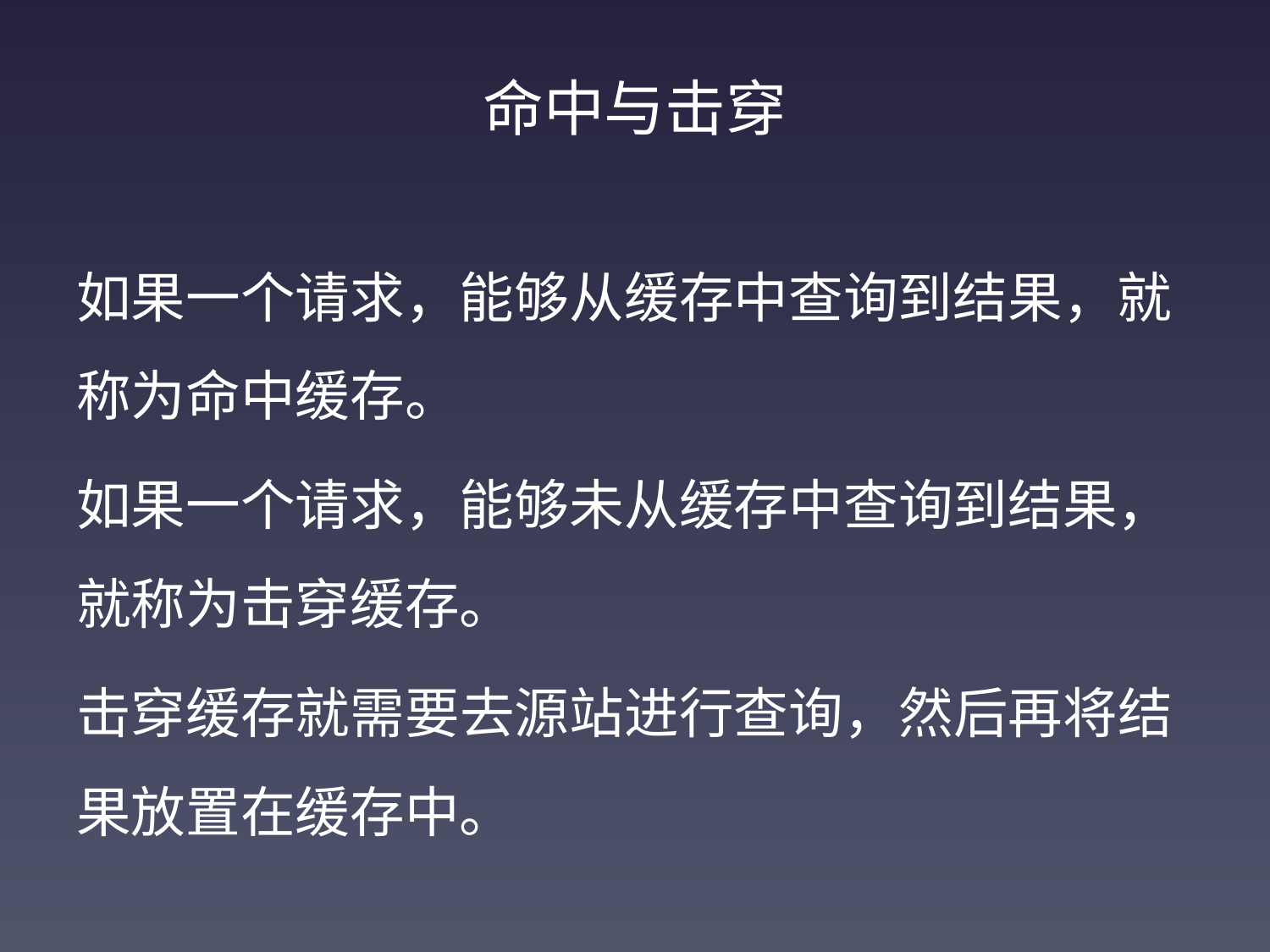

# 命中与击穿
如果一个请求，能够从缓存中查询到结果，就称为命中缓存。
如果一个请求，能够未从缓存中查询到结果，就称为击穿缓存。
击穿缓存就需要去源站进行查询，然后再将结果放置在缓存中。